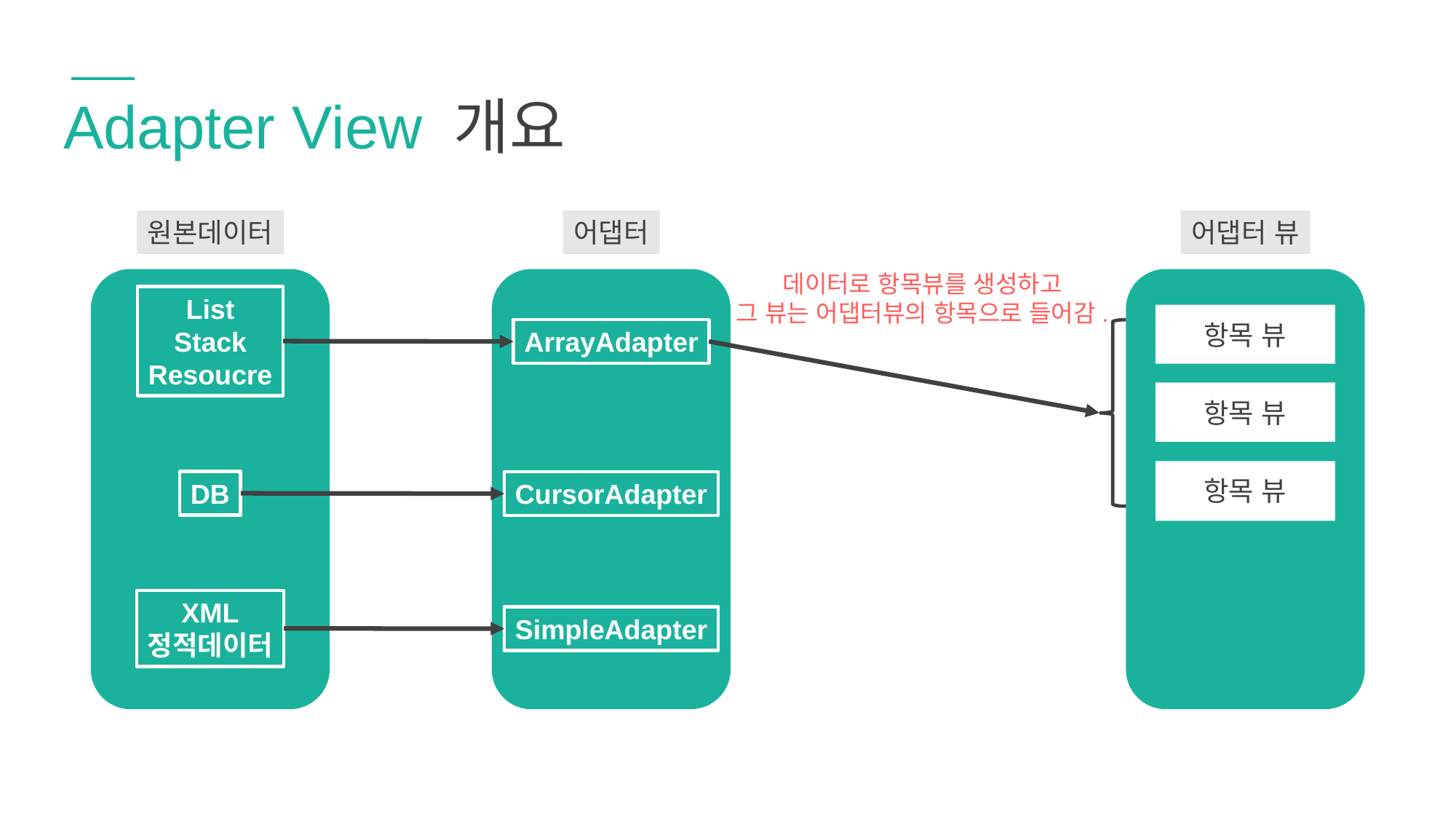

Adapter View 개요
원본데이터

List
Stack
Resoucre
DB
XML
정적데이터
어댑터

ArrayAdapter
CursorAdapter
SimpleAdapter
어댑터 뷰

항목 뷰
항목 뷰

항목 뷰

데이터로 항목뷰를 생성하고
그 뷰는 어댑터뷰의 항목으로 들어감.